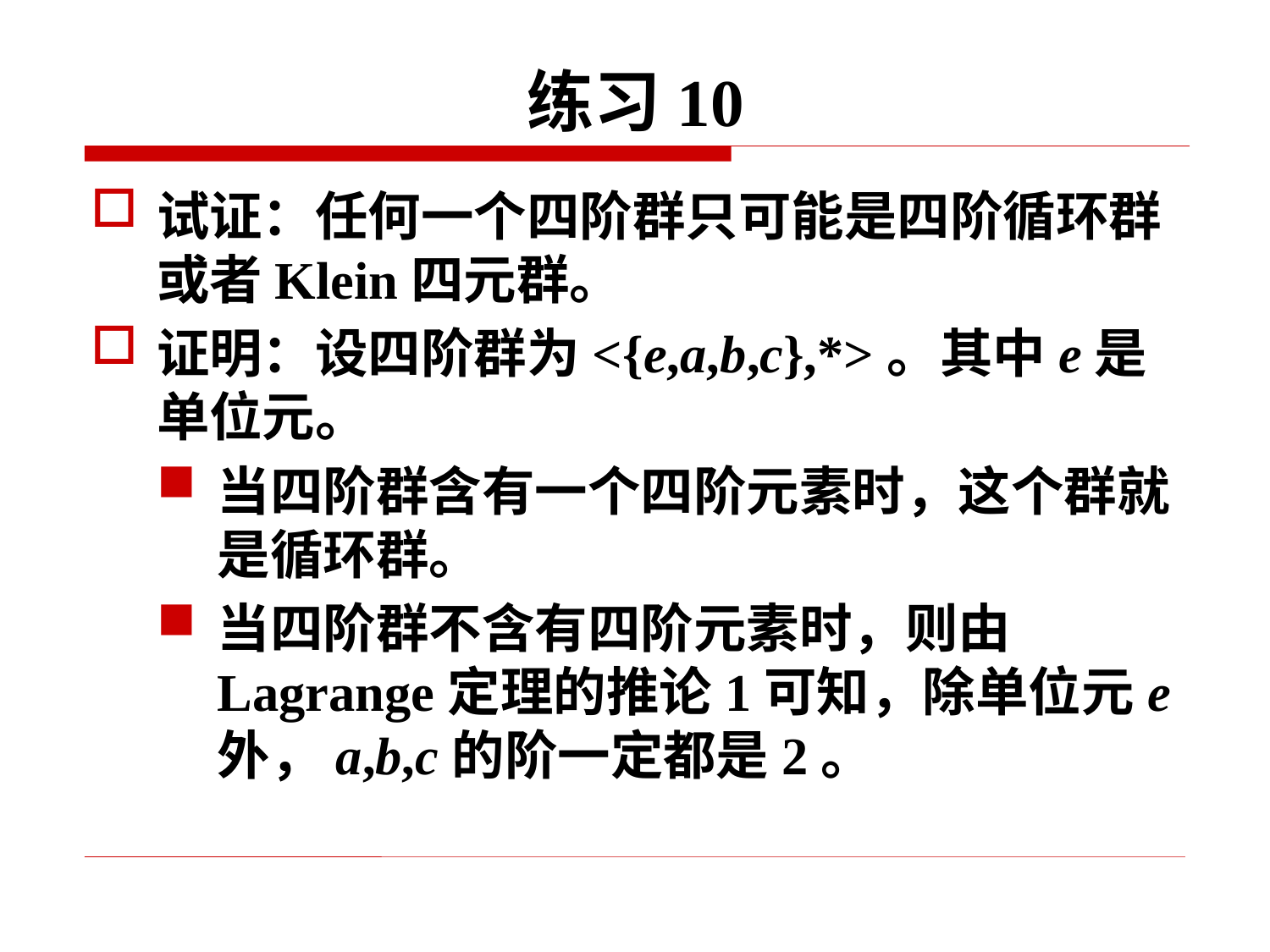

# 练习10
试证：任何一个四阶群只可能是四阶循环群或者Klein四元群。
证明：设四阶群为<{e,a,b,c},*>。其中e是单位元。
当四阶群含有一个四阶元素时，这个群就是循环群。
当四阶群不含有四阶元素时，则由Lagrange定理的推论1可知，除单位元e外，a,b,c的阶一定都是2。